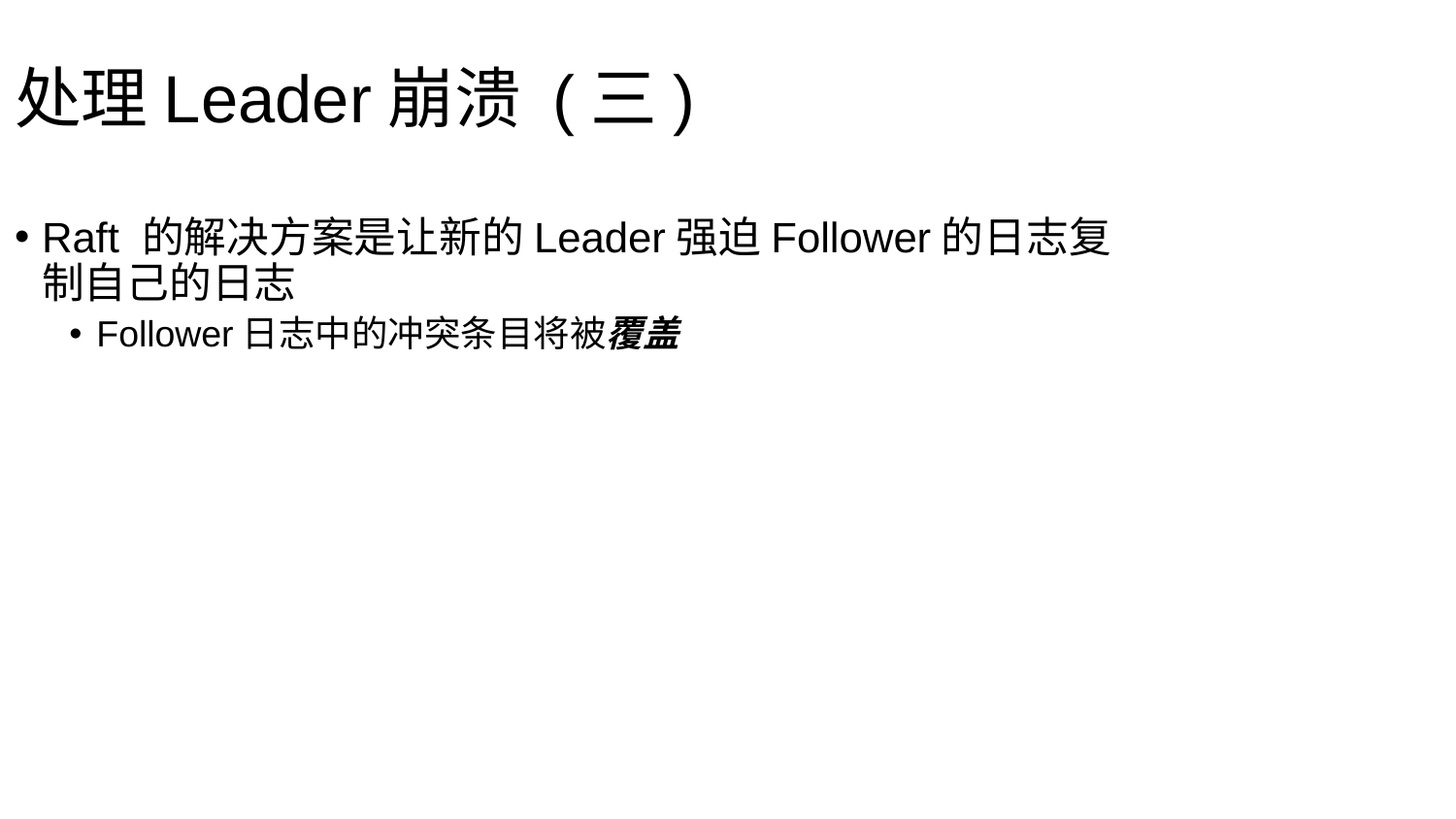

处理Leader崩溃 (三)
Raft 的解决方案是让新的Leader强迫Follower的日志复制自己的日志
Follower日志中的冲突条目将被覆盖